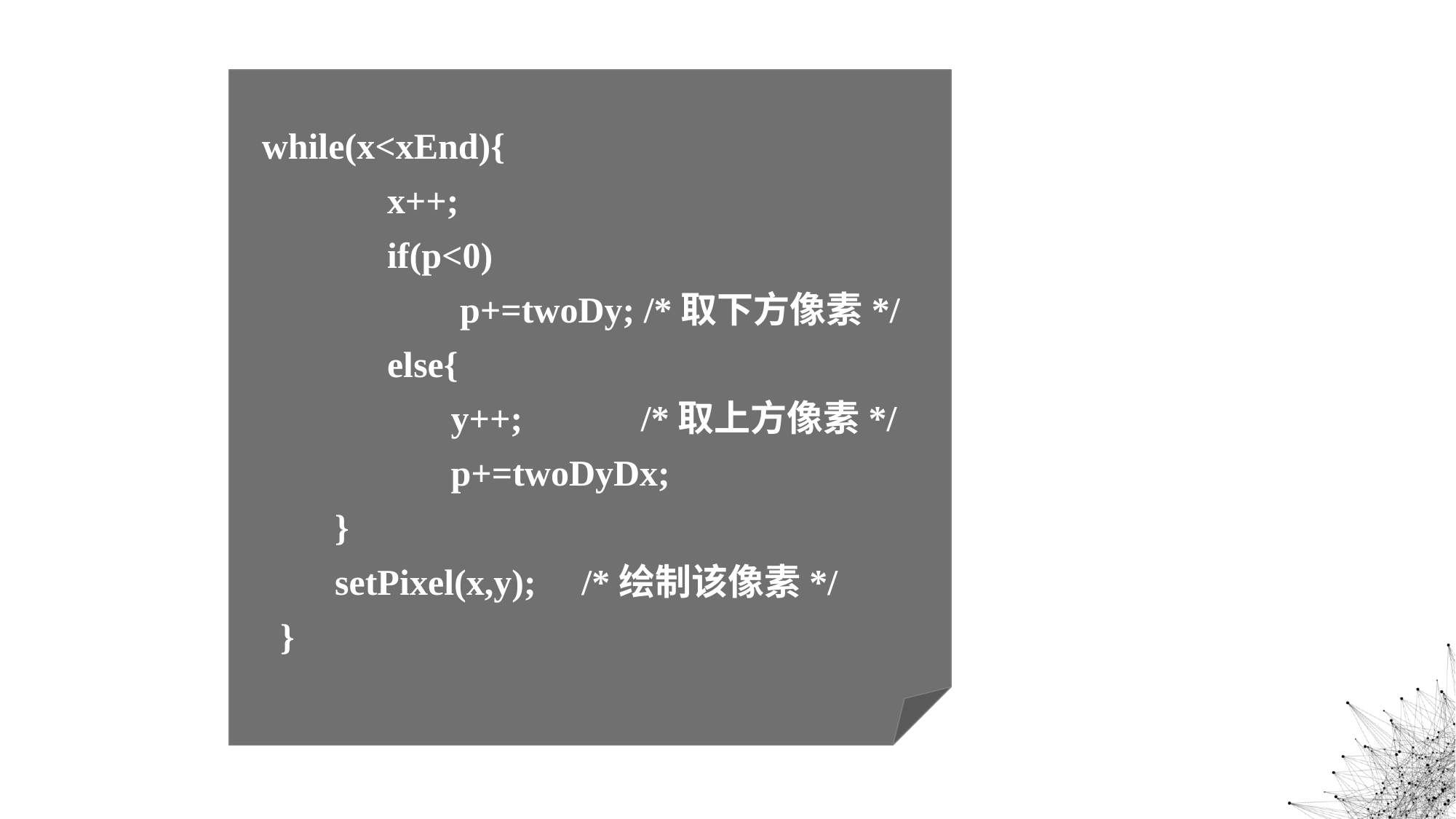

while(x<xEnd){
                x++;
                if(p<0)
                        p+=twoDy; /*取下方像素*/
                else{
                       y++;             /*取上方像素*/
                       p+=twoDyDx;
                 }
                 setPixel(x,y);     /*绘制该像素*/
           }